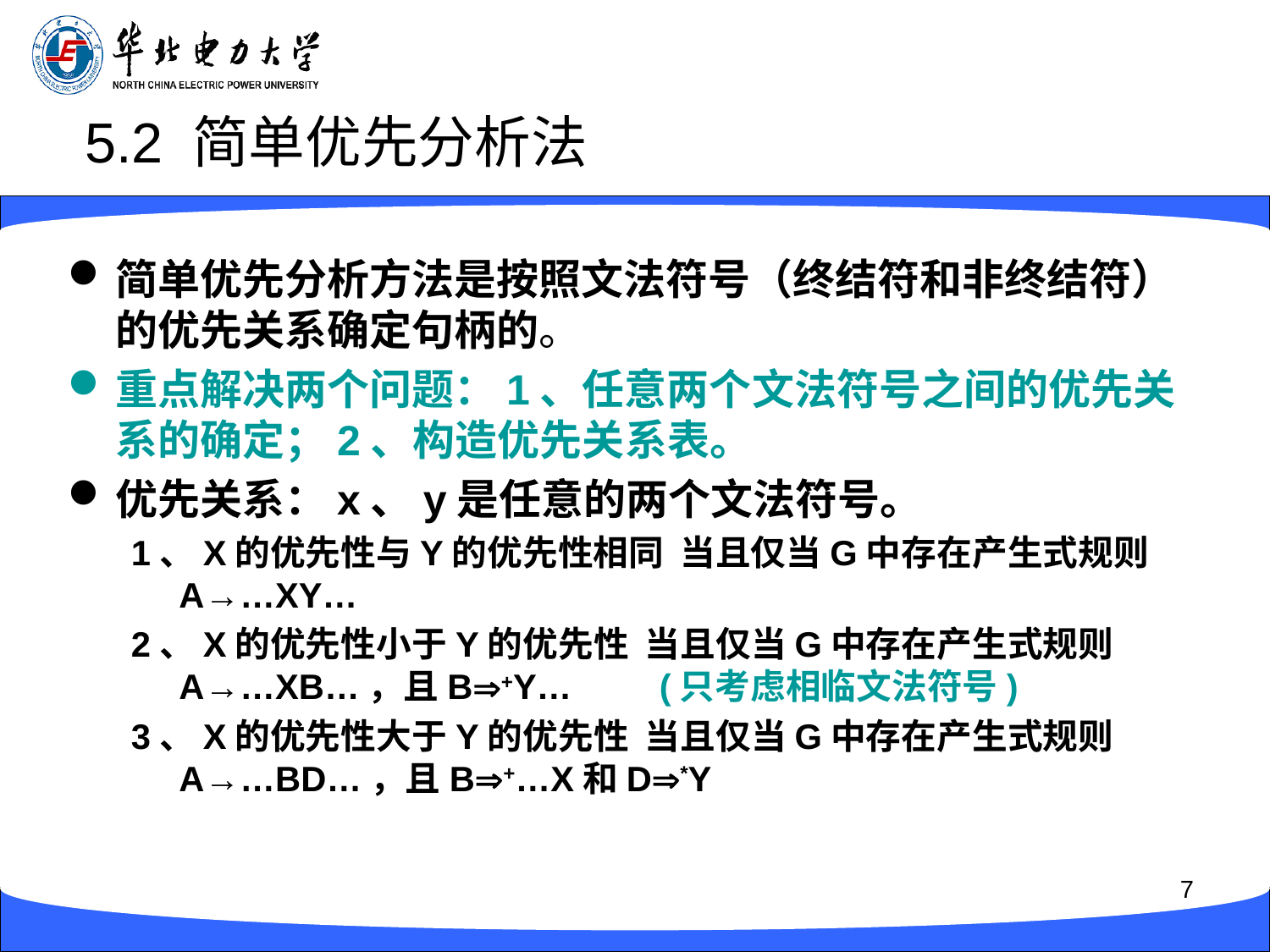

# 5.2 简单优先分析法
简单优先分析方法是按照文法符号（终结符和非终结符）的优先关系确定句柄的。
重点解决两个问题：1、任意两个文法符号之间的优先关系的确定；2、构造优先关系表。
优先关系：x、y是任意的两个文法符号。
1、X的优先性与Y的优先性相同  当且仅当G中存在产生式规则A→…XY…
2、X的优先性小于Y的优先性  当且仅当G中存在产生式规则A→…XB…，且B⇒+Y…         (只考虑相临文法符号)
3、X的优先性大于Y的优先性  当且仅当G中存在产生式规则A→…BD…，且B⇒+…X和D⇒*Y
7